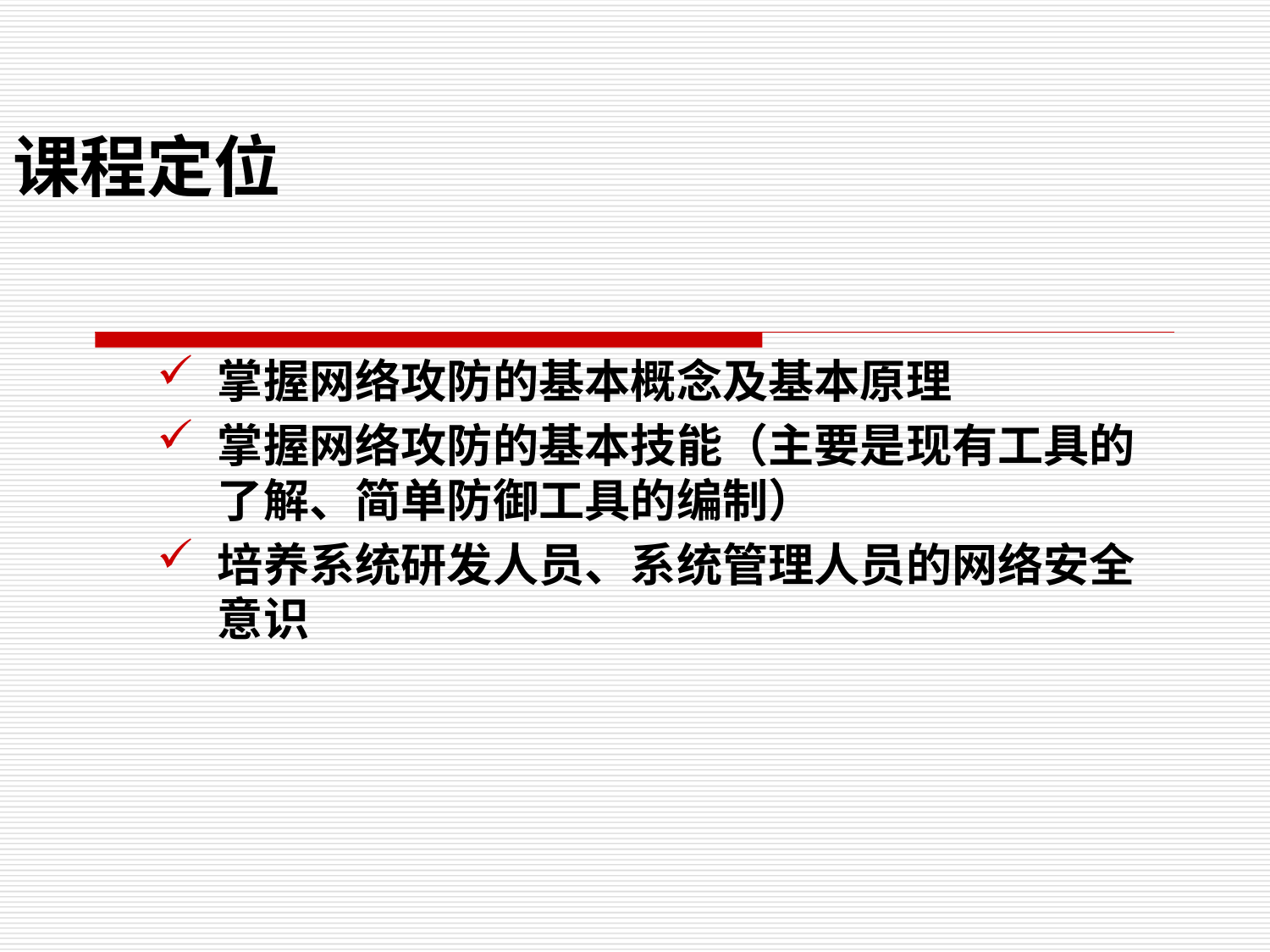

# 课程定位
掌握网络攻防的基本概念及基本原理
掌握网络攻防的基本技能（主要是现有工具的了解、简单防御工具的编制）
培养系统研发人员、系统管理人员的网络安全意识